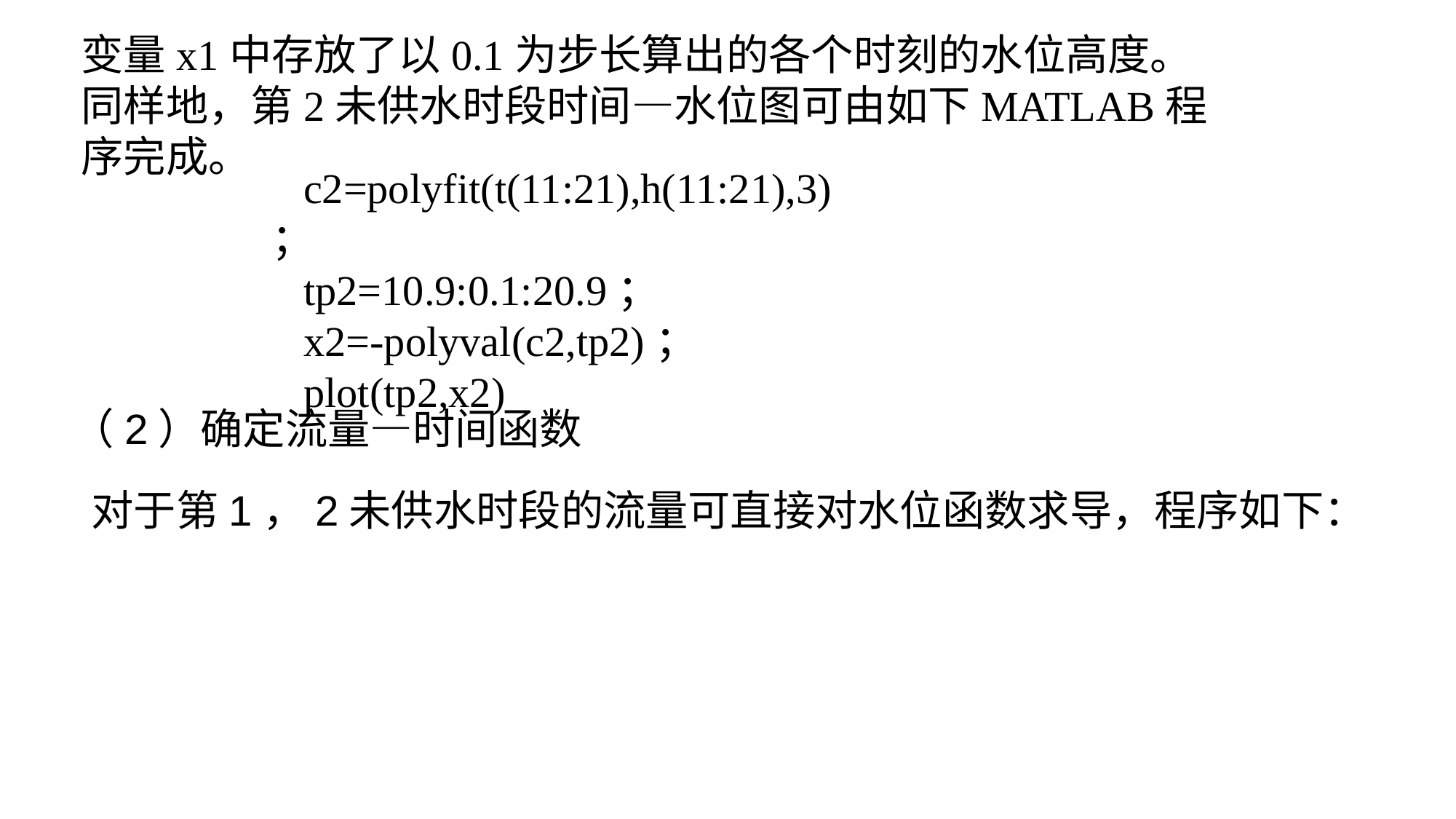

变量x1中存放了以0.1为步长算出的各个时刻的水位高度。同样地，第2未供水时段时间—水位图可由如下MATLAB程序完成。
c2=polyfit(t(11:21),h(11:21),3)；
tp2=10.9:0.1:20.9；
x2=-polyval(c2,tp2)；
plot(tp2,x2)
（2）确定流量—时间函数
对于第1，2未供水时段的流量可直接对水位函数求导，程序如下：